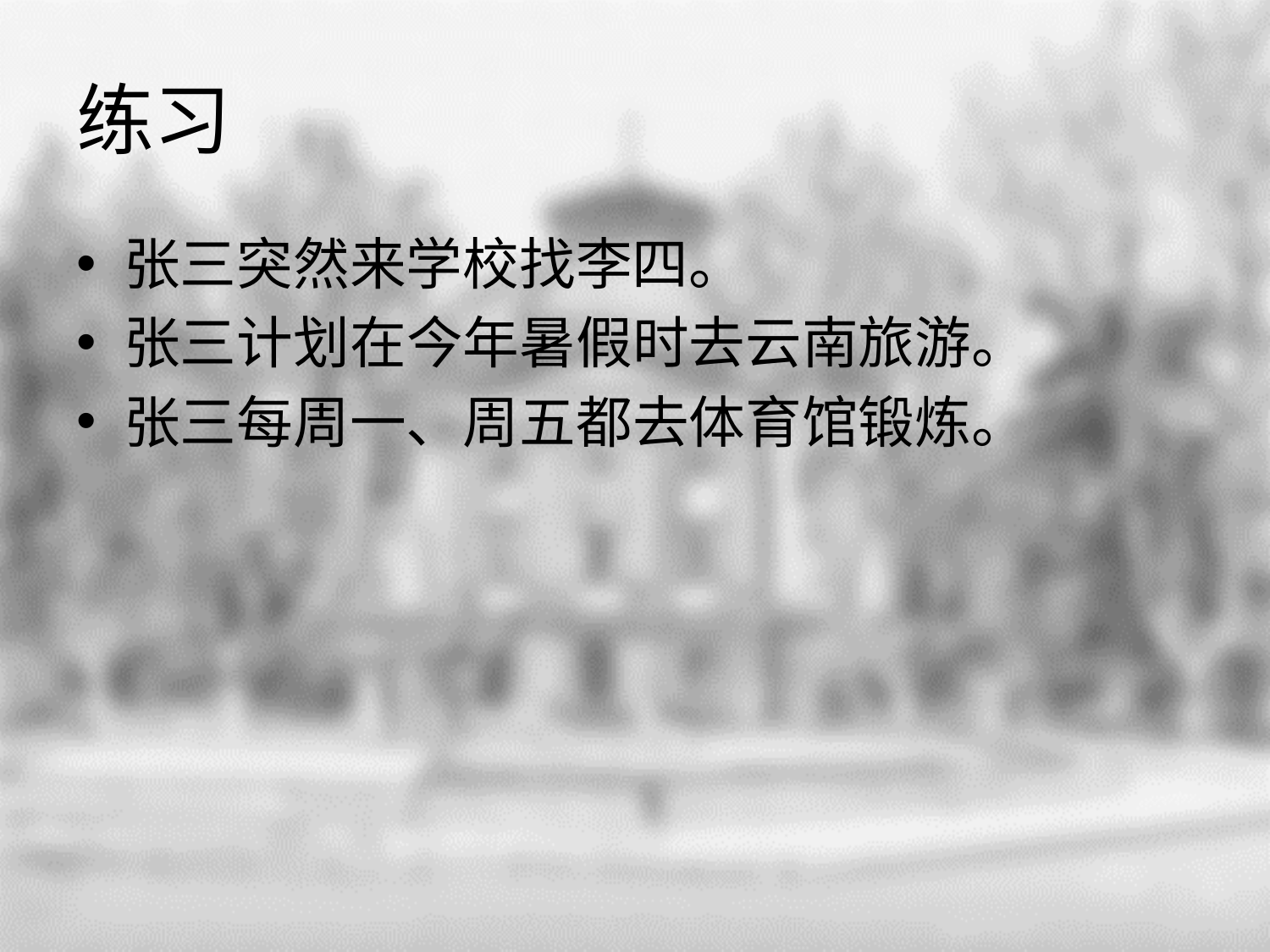

# 练习
张三突然来学校找李四。
张三计划在今年暑假时去云南旅游。
张三每周一、周五都去体育馆锻炼。